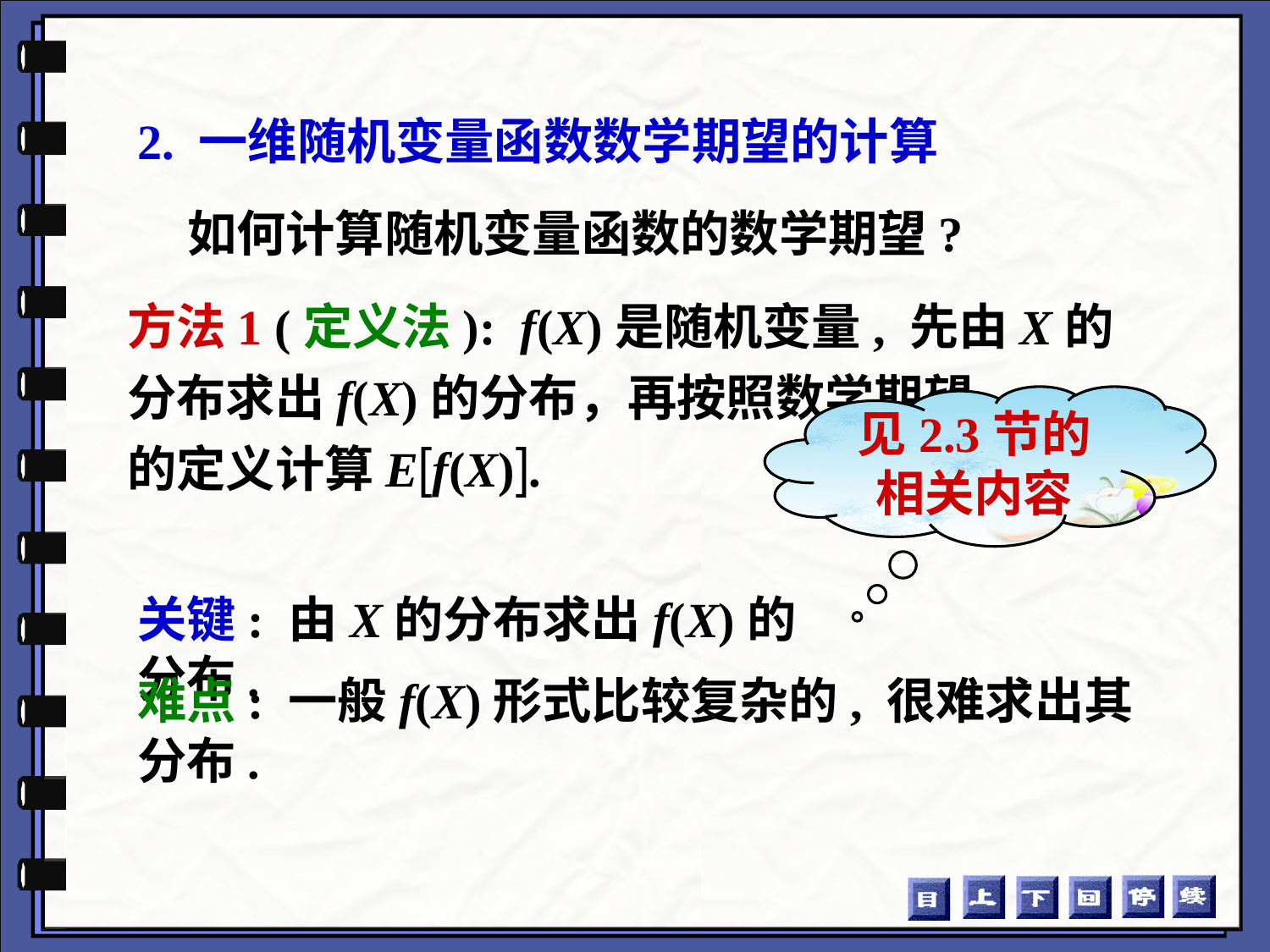

2. 一维随机变量函数数学期望的计算
如何计算随机变量函数的数学期望?
方法1 (定义法):  f(X)是随机变量, 先由X的分布求出f(X)的分布，再按照数学期望
的定义计算E[f(X)].
见2.3节的相关内容
关键: 由X的分布求出f(X)的分布.
难点: 一般f(X)形式比较复杂的, 很难求出其分布.